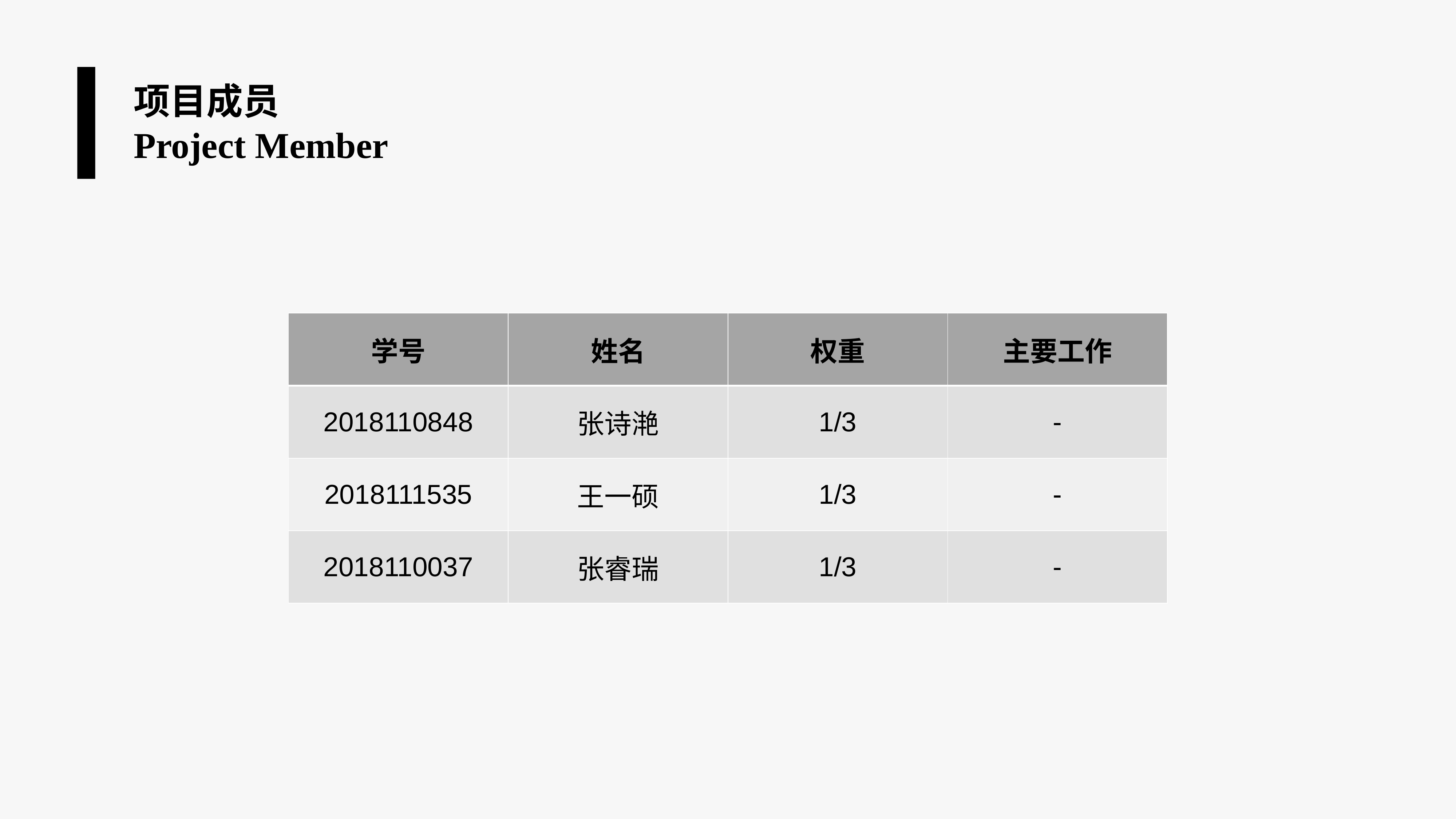

项目成员
Project Member
| 学号 | 姓名 | 权重 | 主要工作 |
| --- | --- | --- | --- |
| 2018110848 | 张诗滟 | 1/3 | - |
| 2018111535 | 王一硕 | 1/3 | - |
| 2018110037 | 张睿瑞 | 1/3 | - |